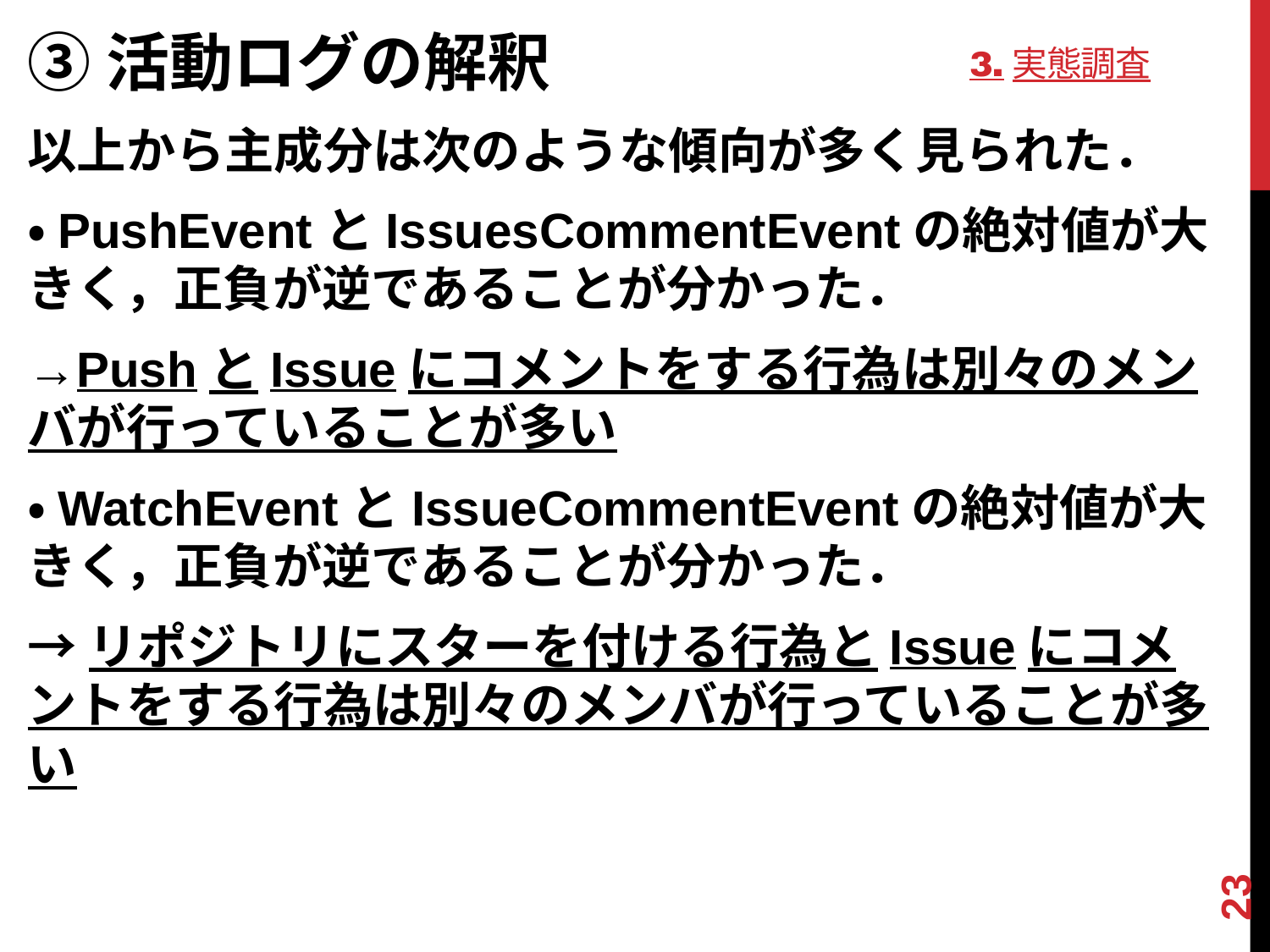

③活動ログの解釈
以上から主成分は次のような傾向が多く見られた．
・PushEventとIssuesCommentEventの絶対値が大きく，正負が逆であることが分かった．
→PushとIssueにコメントをする行為は別々のメンバが行っていることが多い
・WatchEventとIssueCommentEventの絶対値が大きく，正負が逆であることが分かった．
→リポジトリにスターを付ける行為とIssueにコメントをする行為は別々のメンバが行っていることが多い

3.実態調査

23